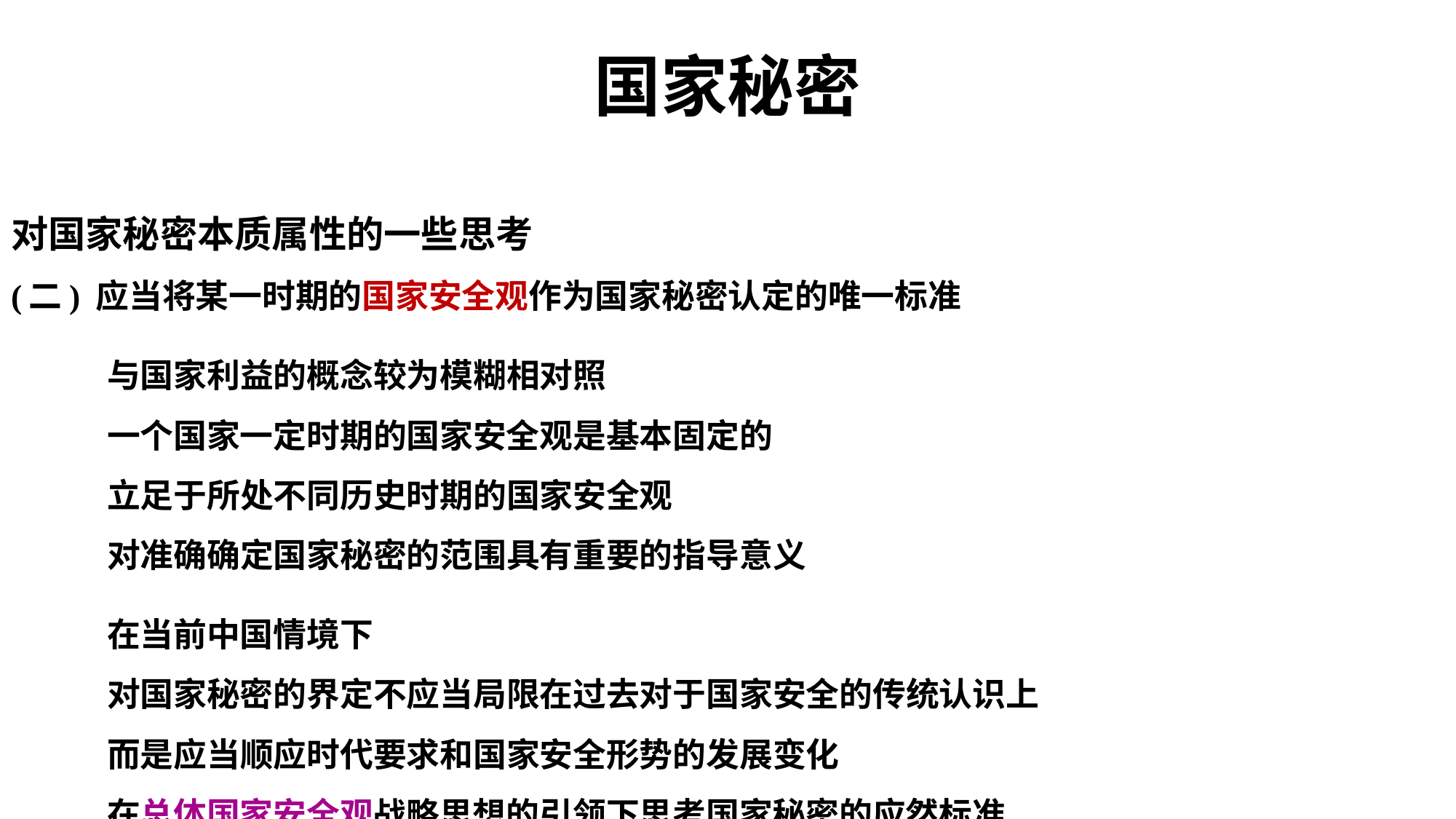

# 国家秘密
对国家秘密本质属性的一些思考
(二) 应当将某一时期的国家安全观作为国家秘密认定的唯一标准

	与国家利益的概念较为模糊相对照
	一个国家一定时期的国家安全观是基本固定的
	立足于所处不同历史时期的国家安全观
	对准确确定国家秘密的范围具有重要的指导意义

	在当前中国情境下
	对国家秘密的界定不应当局限在过去对于国家安全的传统认识上
	而是应当顺应时代要求和国家安全形势的发展变化
	在总体国家安全观战略思想的引领下思考国家秘密的应然标准